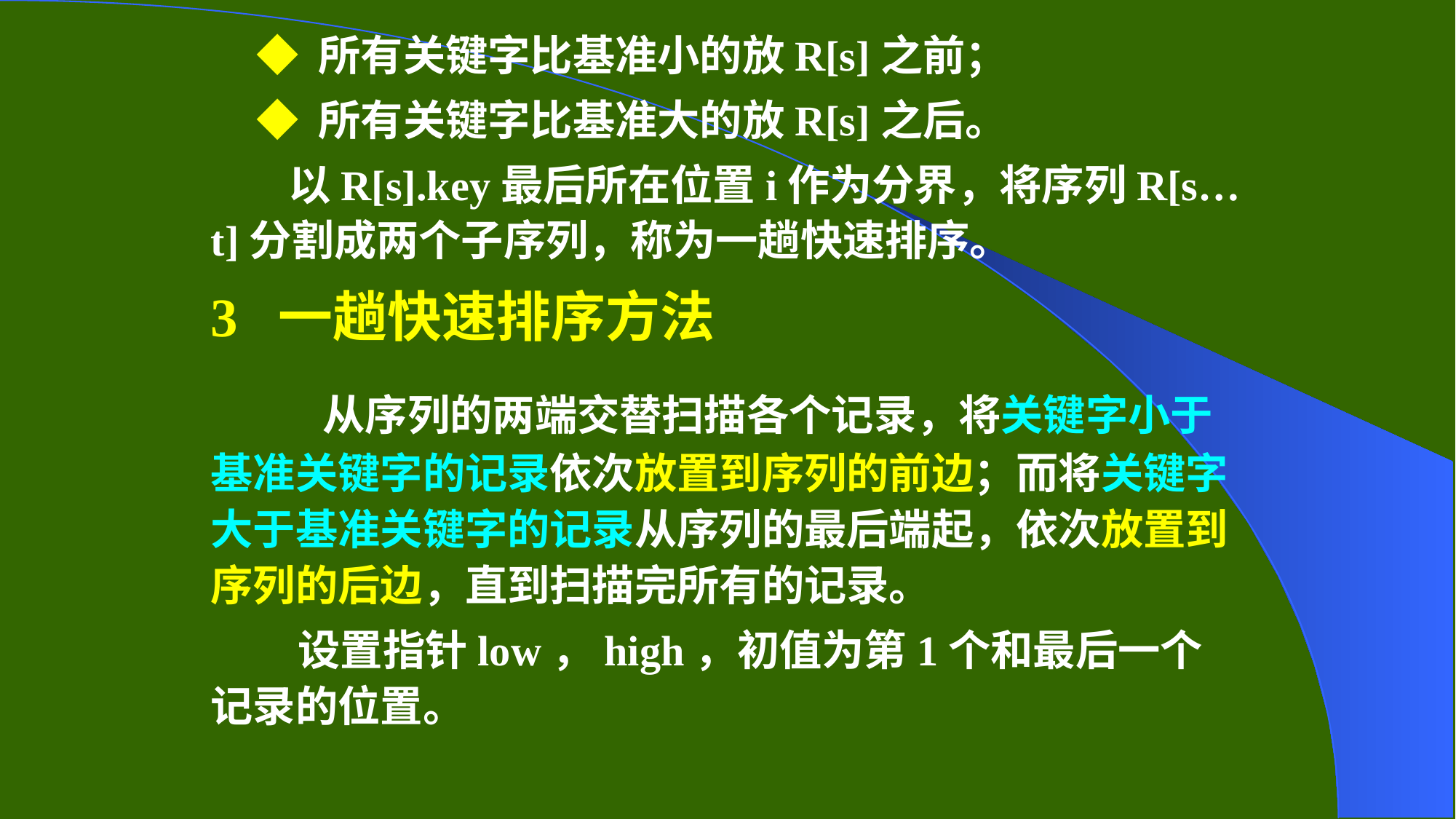

◆ 所有关键字比基准小的放R[s]之前；
◆ 所有关键字比基准大的放R[s]之后。
       以R[s].key最后所在位置i作为分界，将序列R[s…t]分割成两个子序列，称为一趟快速排序。
3  一趟快速排序方法
        从序列的两端交替扫描各个记录，将关键字小于基准关键字的记录依次放置到序列的前边；而将关键字大于基准关键字的记录从序列的最后端起，依次放置到序列的后边，直到扫描完所有的记录。
        设置指针low，high，初值为第1个和最后一个记录的位置。